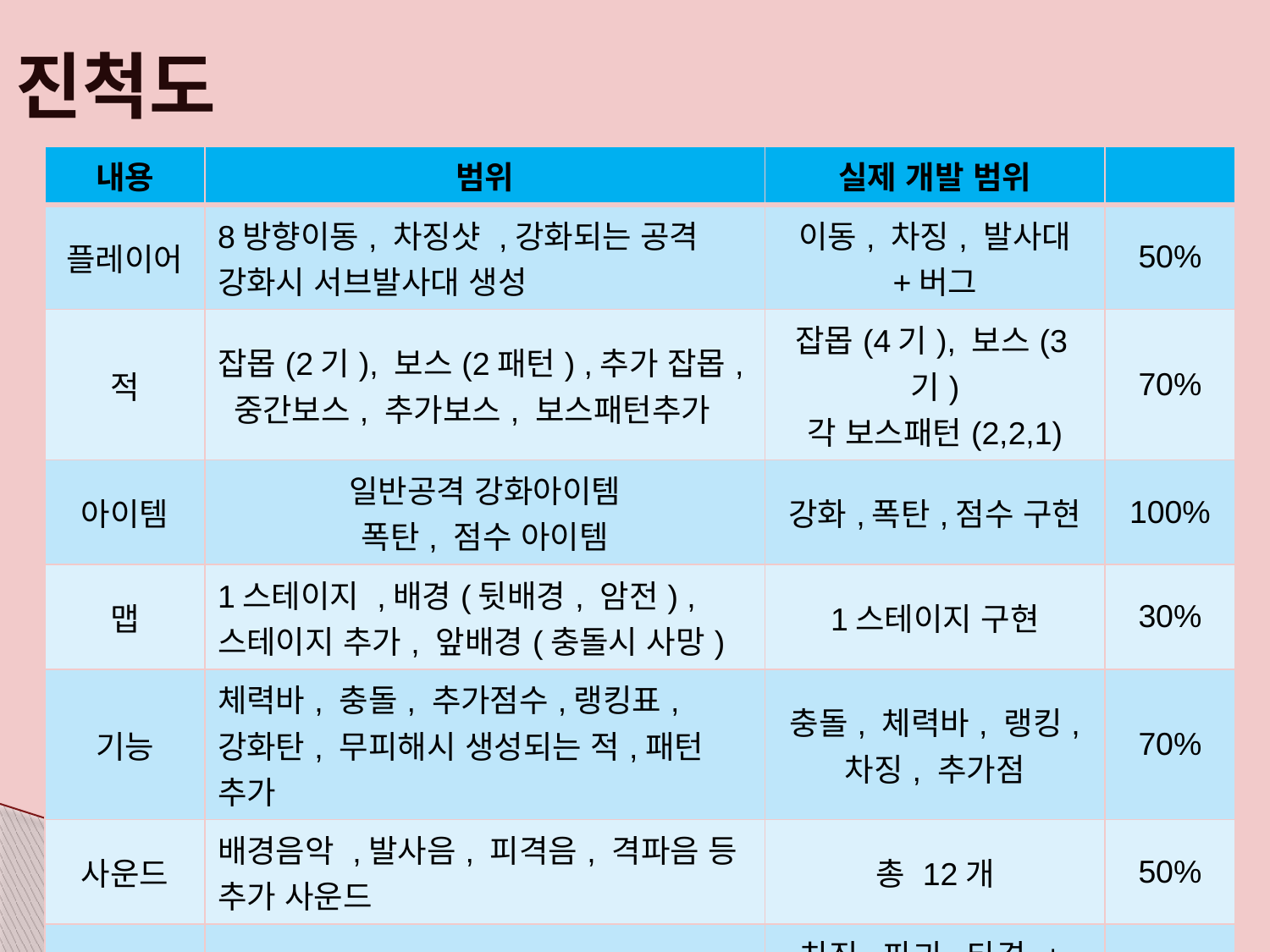

진척도
| 내용 | 범위 | 실제 개발 범위 |  |
| --- | --- | --- | --- |
| 플레이어 | 8방향이동, 차징샷 ,강화되는 공격 강화시 서브발사대 생성 | 이동, 차징, 발사대 +버그 | 50% |
| 적 | 잡몹(2기), 보스(2패턴) ,추가 잡몹, 중간보스, 추가보스, 보스패턴추가 | 잡몹(4기), 보스(3기) 각 보스패턴(2,2,1) | 70% |
| 아이템 | 일반공격 강화아이템 폭탄, 점수 아이템 | 강화,폭탄,점수 구현 | 100% |
| 맵 | 1스테이지 ,배경(뒷배경, 암전) ,스테이지 추가, 앞배경(충돌시 사망) | 1스테이지 구현 | 30% |
| 기능 | 체력바, 충돌, 추가점수,랭킹표, 강화탄, 무피해시 생성되는 적,패턴 추가 | 충돌, 체력바, 랭킹, 차징, 추가점 | 70% |
| 사운드 | 배경음악 ,발사음, 피격음, 격파음 등 추가 사운드 | 총 12개 | 50% |
| 애니메이션 | 차징모션, 파괴효과, 타격효과 보스 별 애니메이션 추가 (등장, 격파, 패턴별) | 차징,파괴,타격,+버그 보스 별 (등장, 격파, 패턴(1보스만)) | 50% |